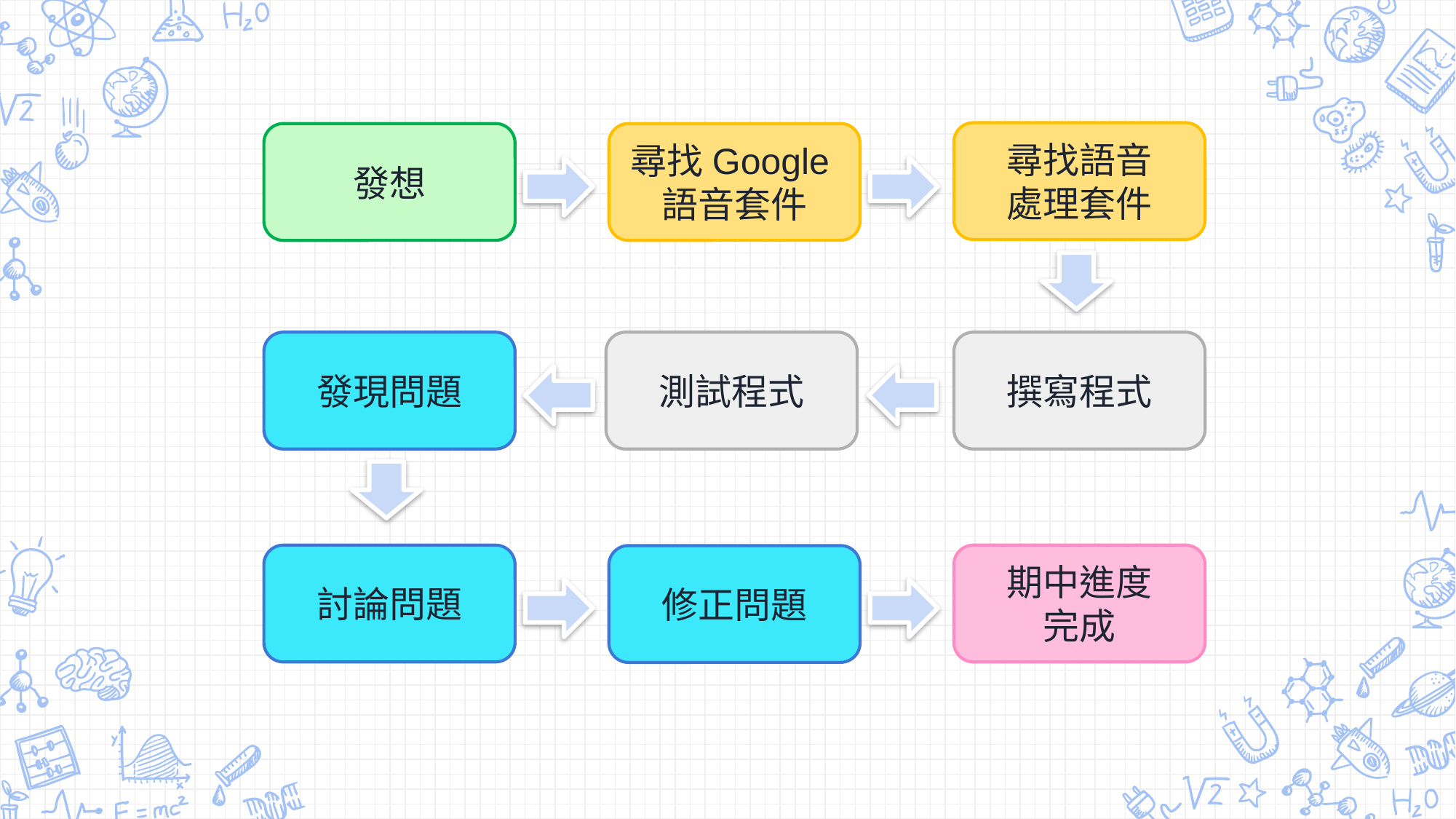

尋找語音
處理套件
發想
尋找Google語音套件

發現問題
測試程式
撰寫程式

討論問題
期中進度
完成
修正問題